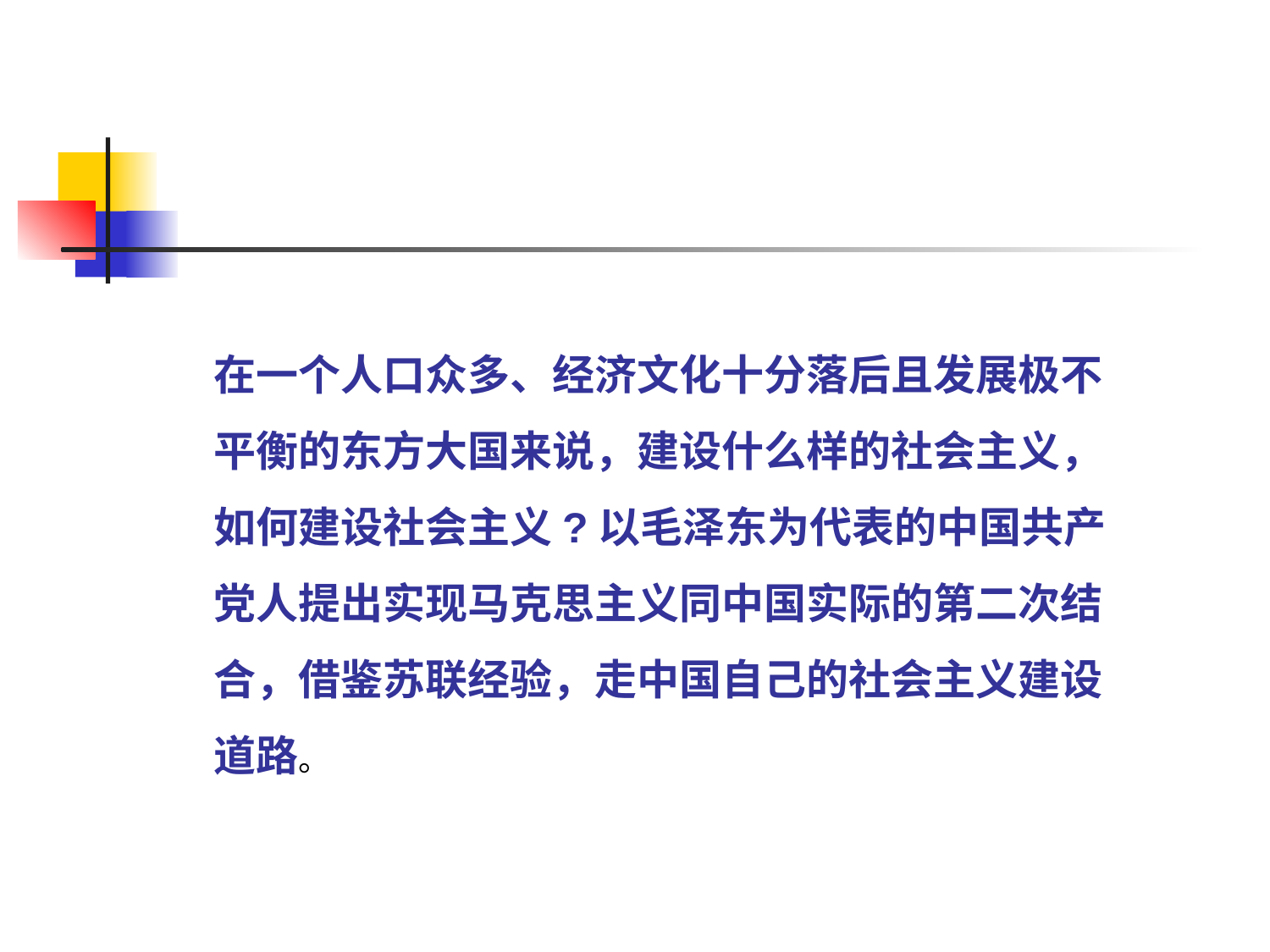

在一个人口众多、经济文化十分落后且发展极不平衡的东方大国来说，建设什么样的社会主义，如何建设社会主义?以毛泽东为代表的中国共产党人提出实现马克思主义同中国实际的第二次结合，借鉴苏联经验，走中国自己的社会主义建设道路。